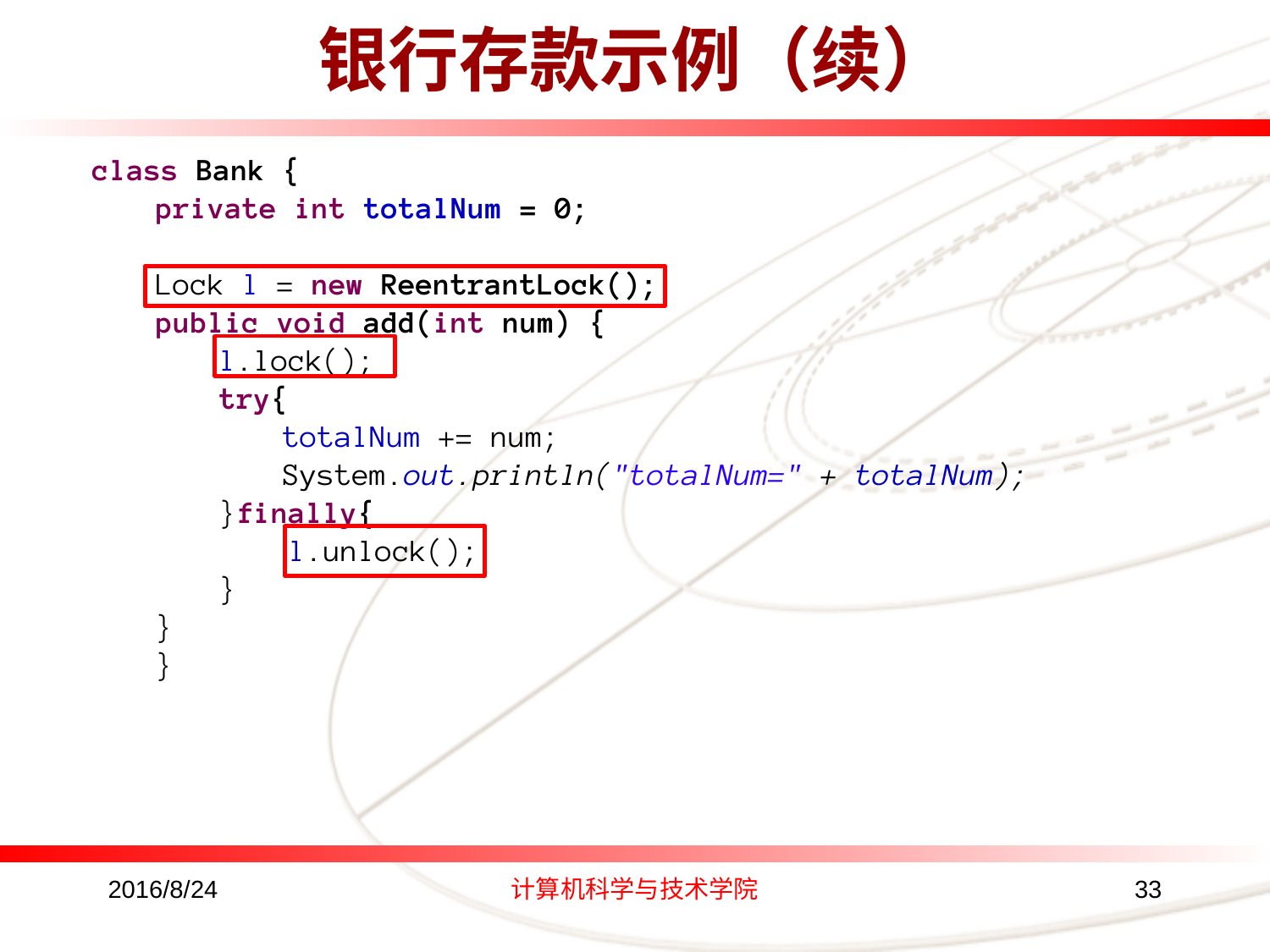

# 银行存款示例（续）
class Bank {
private int totalNum = 0;

Lock l = new ReentrantLock();
public void add(int num) {
l.lock();
try{
totalNum += num;
System.out.println("totalNum=" + totalNum);
}finally{
    l.unlock();
}
}
}

2016/8/24
计算机科学与技术学院
33